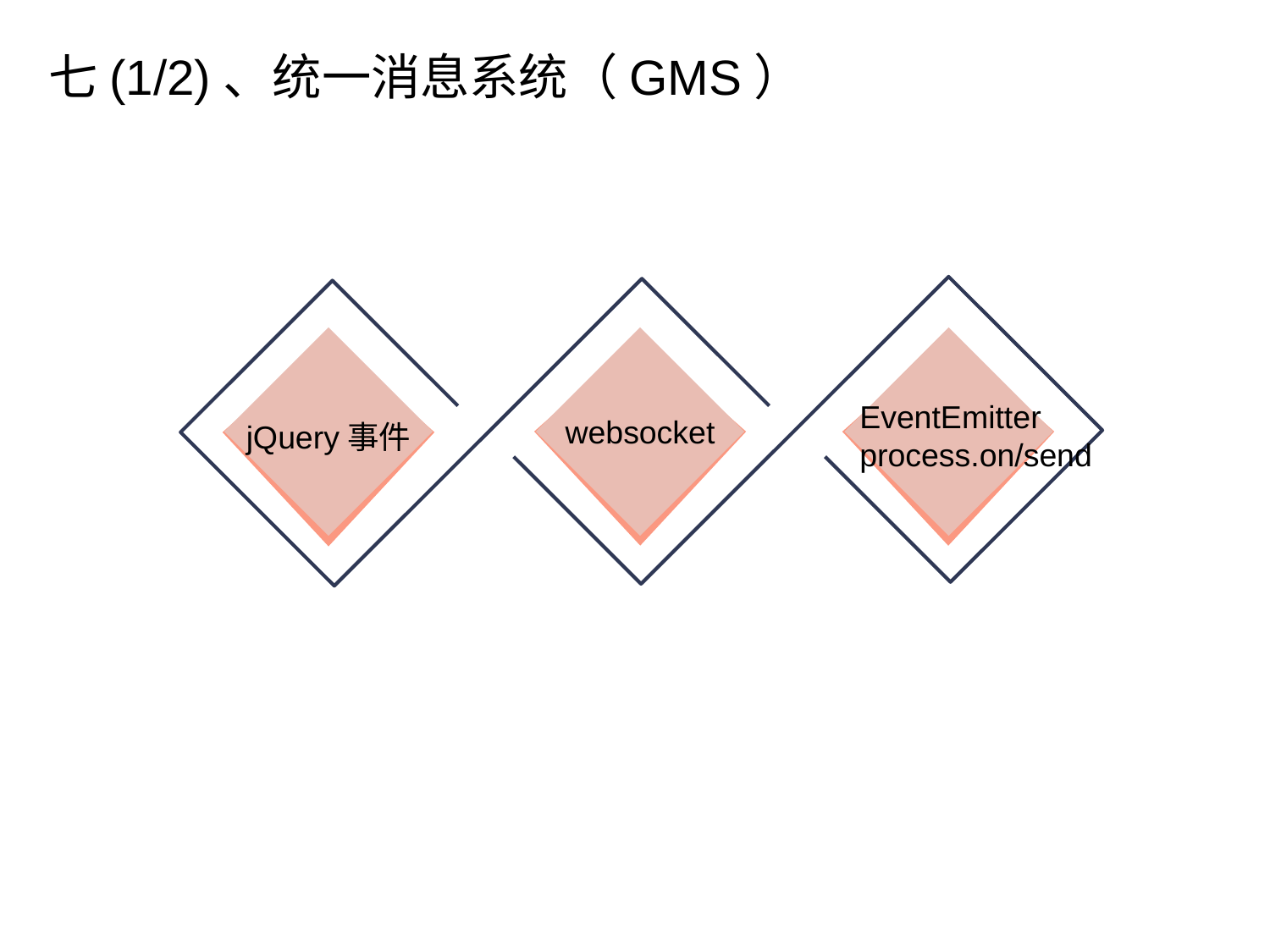

七(1/2)、统一消息系统（GMS）
点击添加文本

EventEmitter
process.on/send
websocket
jQuery事件
点击添加文本
点击添加文本
点击添加文本